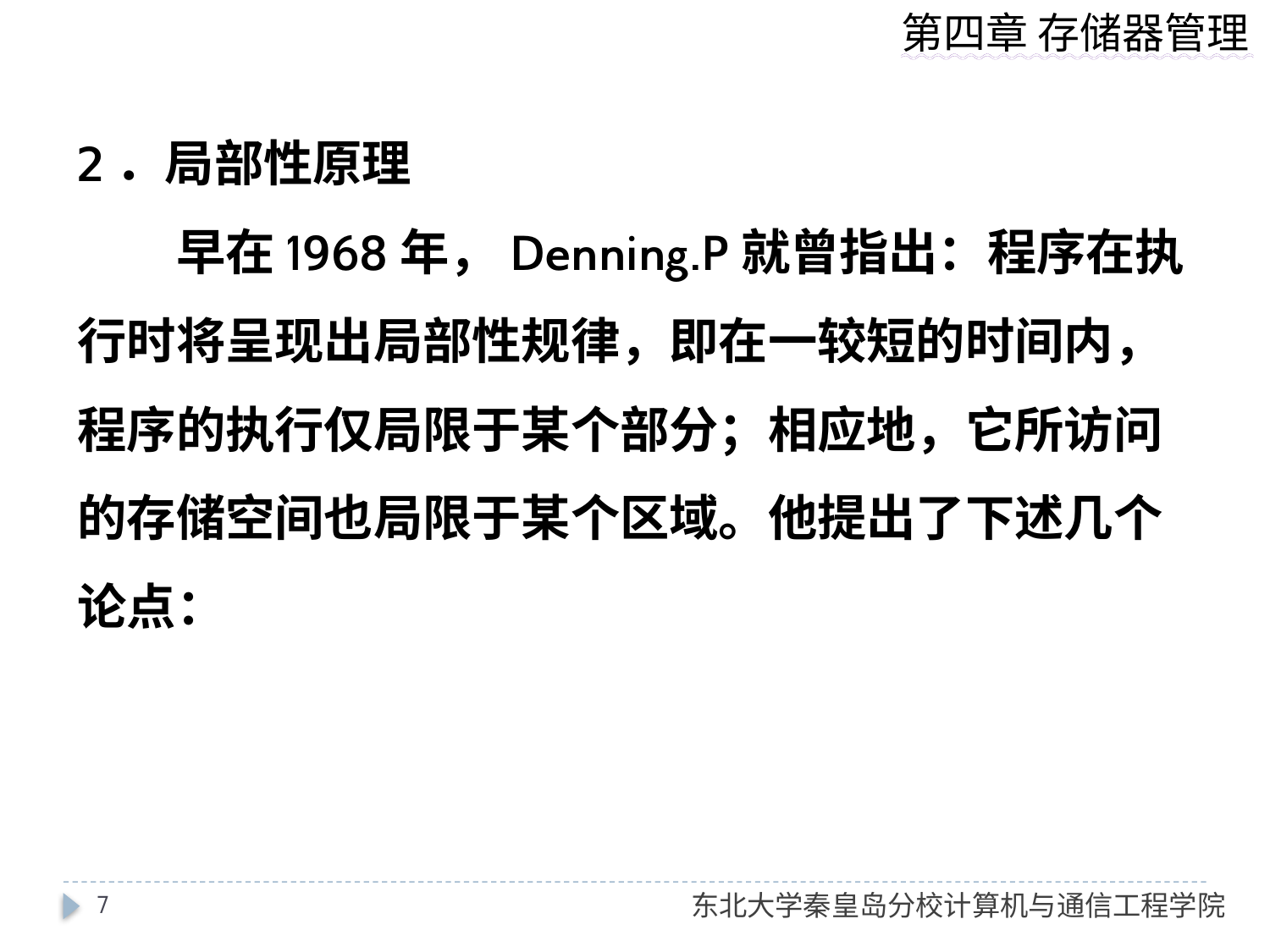

2．局部性原理
　　早在1968年，Denning.P就曾指出：程序在执行时将呈现出局部性规律，即在一较短的时间内，程序的执行仅局限于某个部分；相应地，它所访问的存储空间也局限于某个区域。他提出了下述几个论点：

7